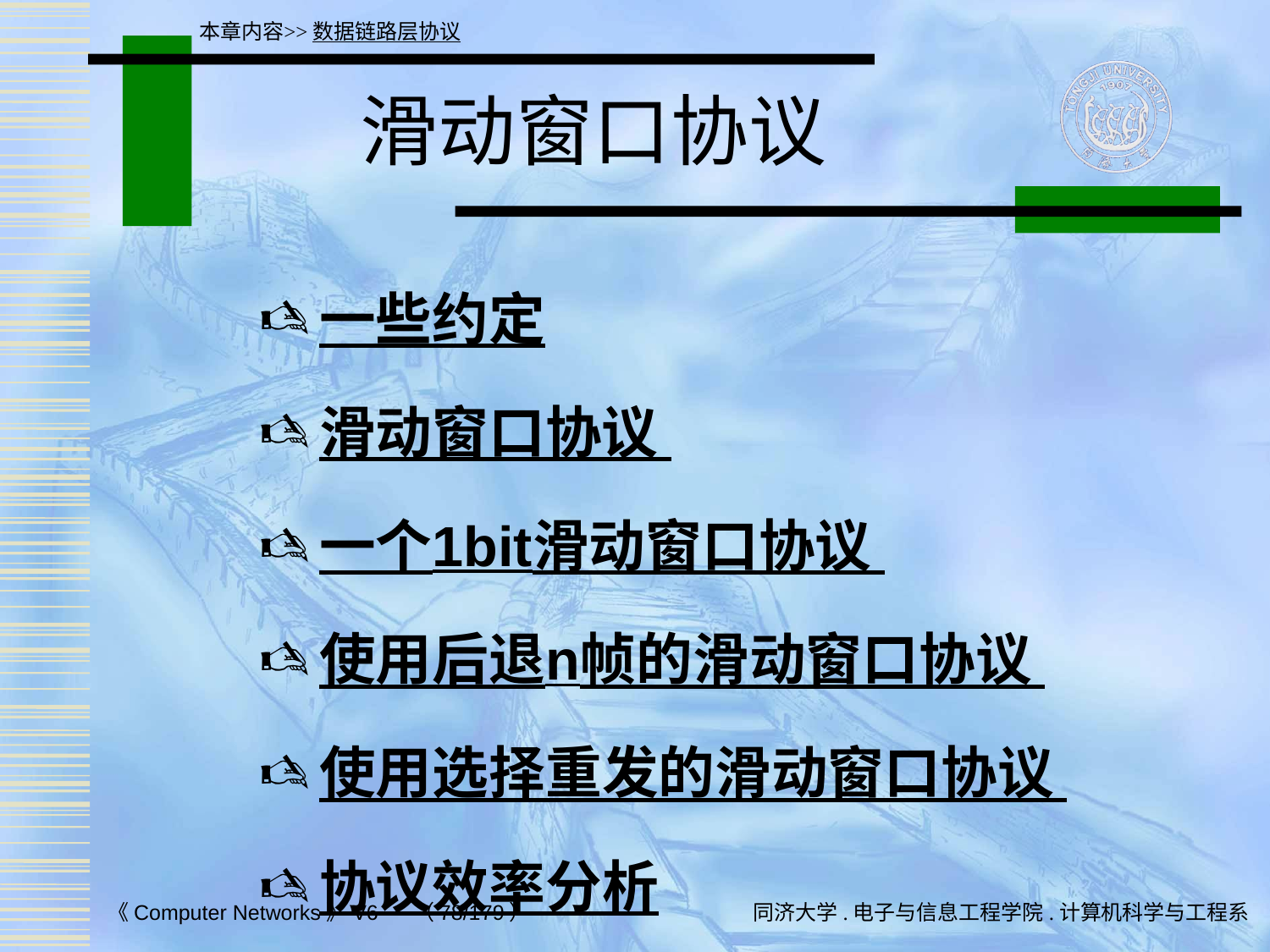

本章内容>>数据链路层协议
# 滑动窗口协议
一些约定
滑动窗口协议
一个1bit滑动窗口协议
使用后退n帧的滑动窗口协议
使用选择重发的滑动窗口协议
协议效率分析